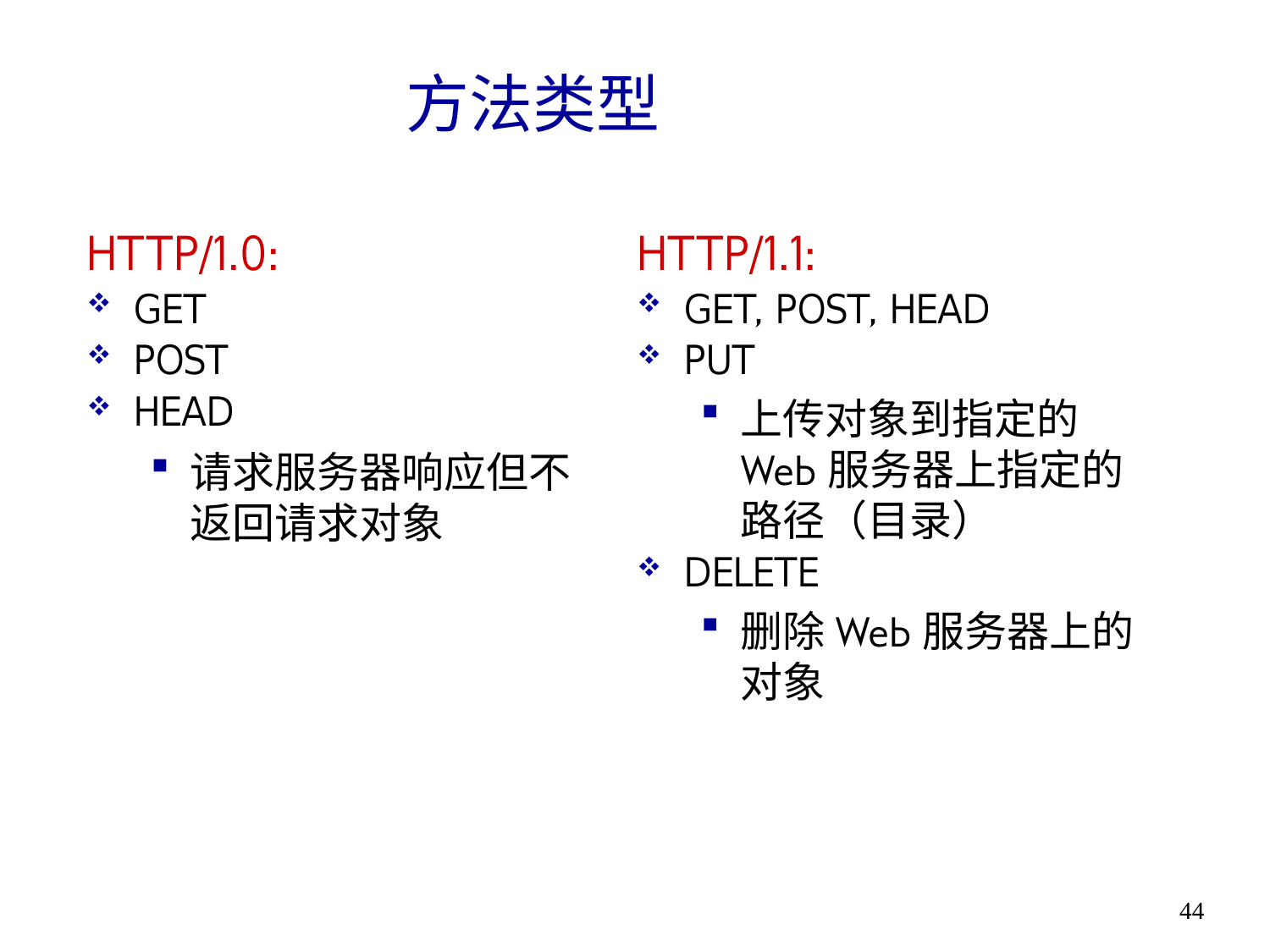

# 方法类型
HTTP/1.0:
GET
POST
HEAD
请求服务器响应但不返回请求对象
HTTP/1.1:
GET, POST, HEAD
PUT
上传对象到指定的Web服务器上指定的路径（目录）
DELETE
删除Web服务器上的对象
44